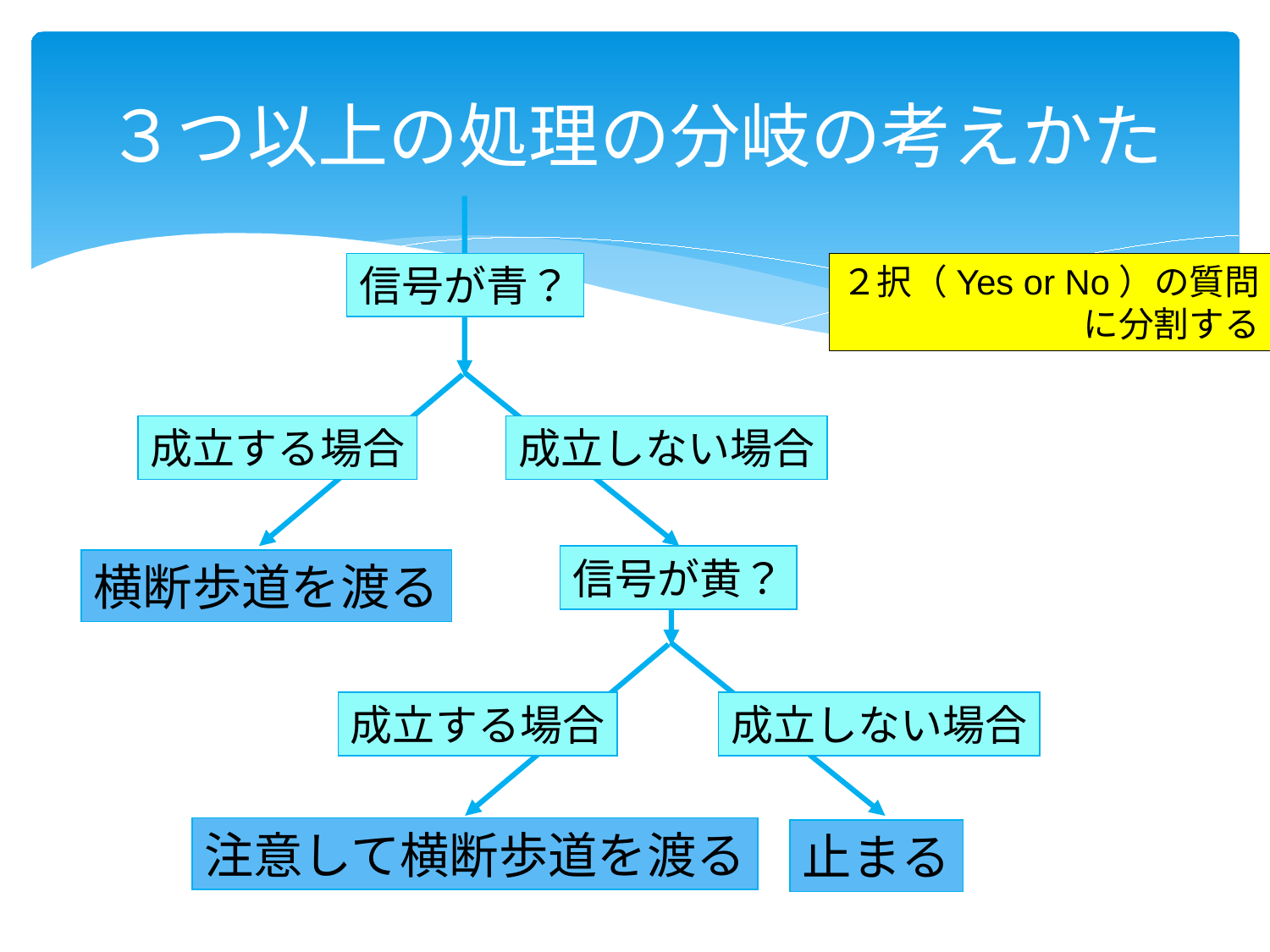

# ３つ以上の処理の分岐の考えかた

信号が青？
２択（Yes or No）の質問
に分割する

成立する場合
成立しない場合

信号が黄？
横断歩道を渡る

成立する場合
成立しない場合
注意して横断歩道を渡る
止まる